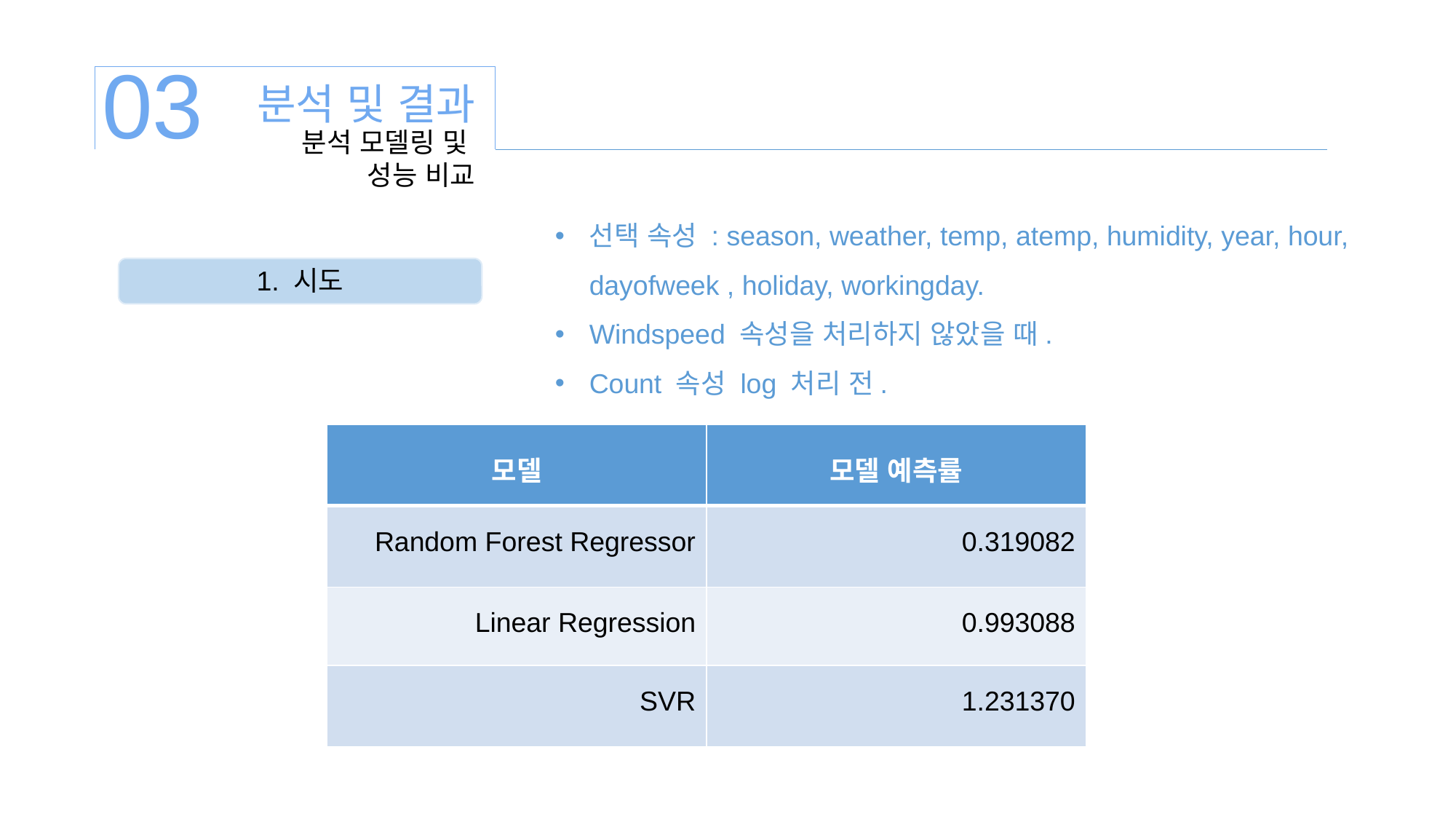

03
분석 및 결과
분석 모델링 및
성능 비교
선택 속성 : season, weather, temp, atemp, humidity, year, hour, dayofweek , holiday, workingday.
Windspeed 속성을 처리하지 않았을 때.
Count 속성 log 처리 전.

1. 시도
| 모델 | 모델 예측률 |
| --- | --- |
| Random Forest Regressor | 0.319082 |
| Linear Regression | 0.993088 |
| SVR | 1.231370 |